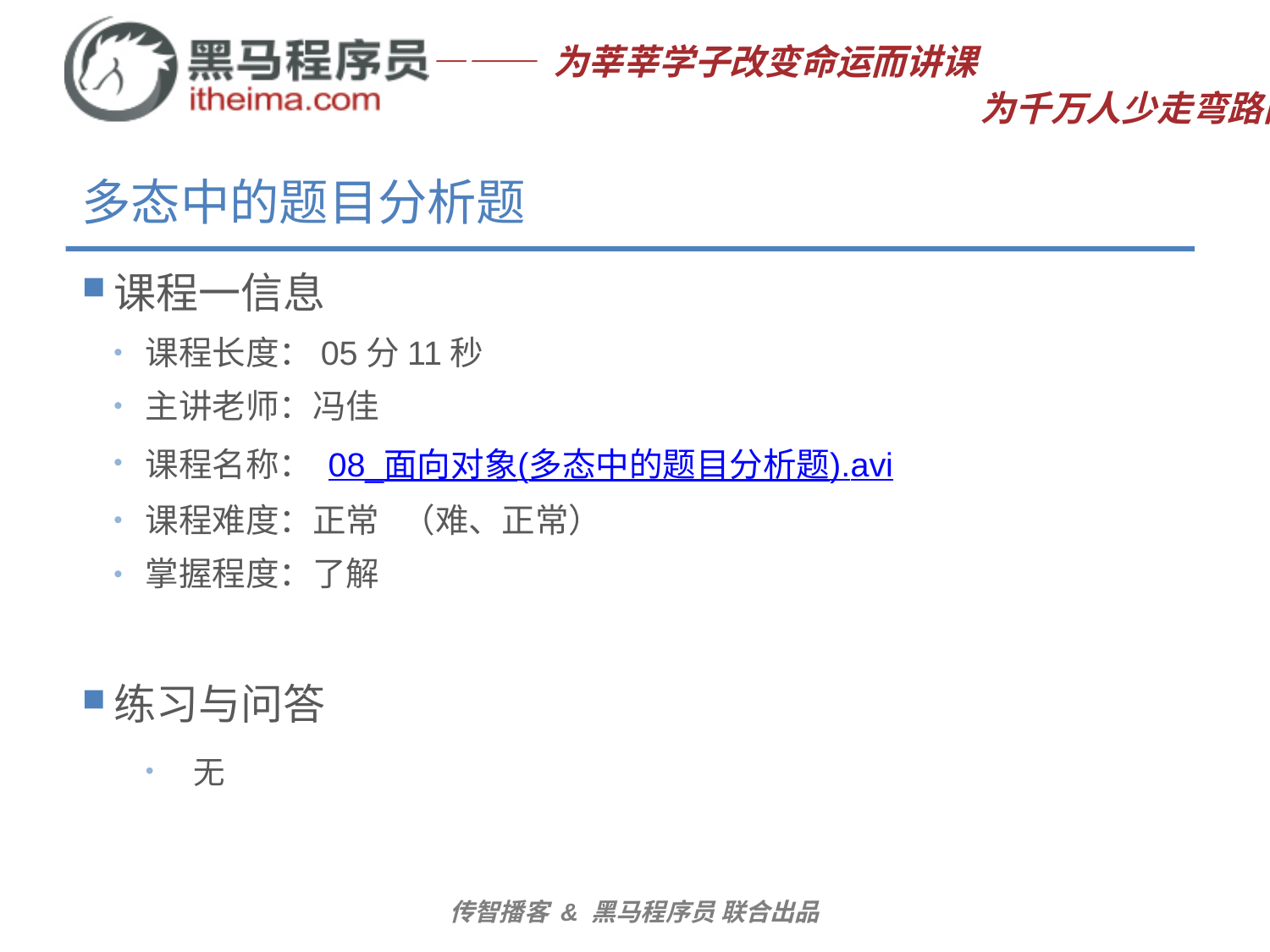

# 多态中的题目分析题
课程一信息
课程长度：05分11秒
主讲老师：冯佳
课程名称： 08_面向对象(多态中的题目分析题).avi
课程难度：正常   （难、正常）
掌握程度：了解

练习与问答
无